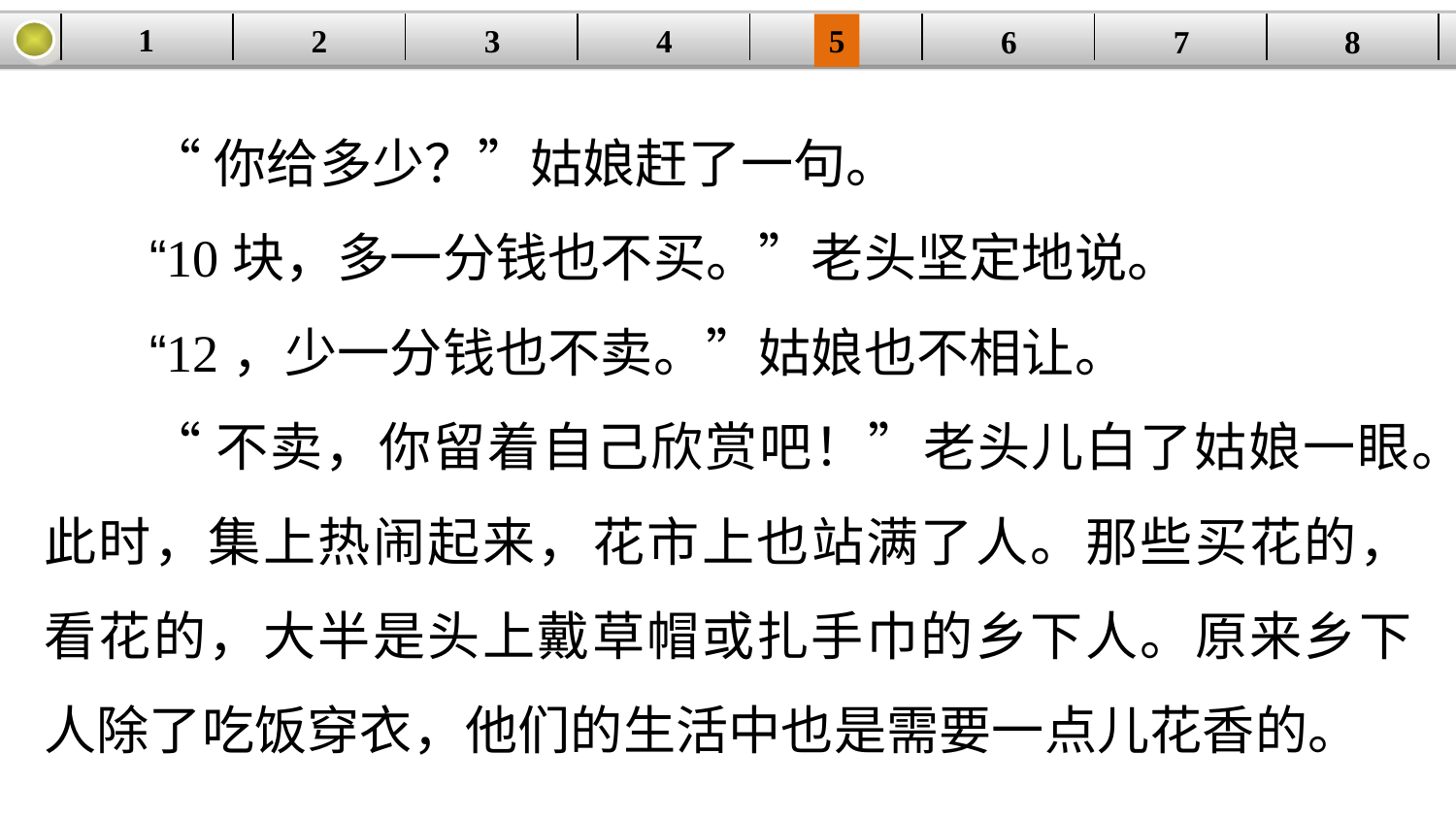

1
2
3
4
|  |  |  |  |  |  |  |  |
| --- | --- | --- | --- | --- | --- | --- | --- |
5
6
7
8

“你给多少？”姑娘赶了一句。
“10块，多一分钱也不买。”老头坚定地说。
“12，少一分钱也不卖。”姑娘也不相让。
“不卖，你留着自己欣赏吧！”老头儿白了姑娘一眼。此时，集上热闹起来，花市上也站满了人。那些买花的，看花的，大半是头上戴草帽或扎手巾的乡下人。原来乡下人除了吃饭穿衣，他们的生活中也是需要一点儿花香的。